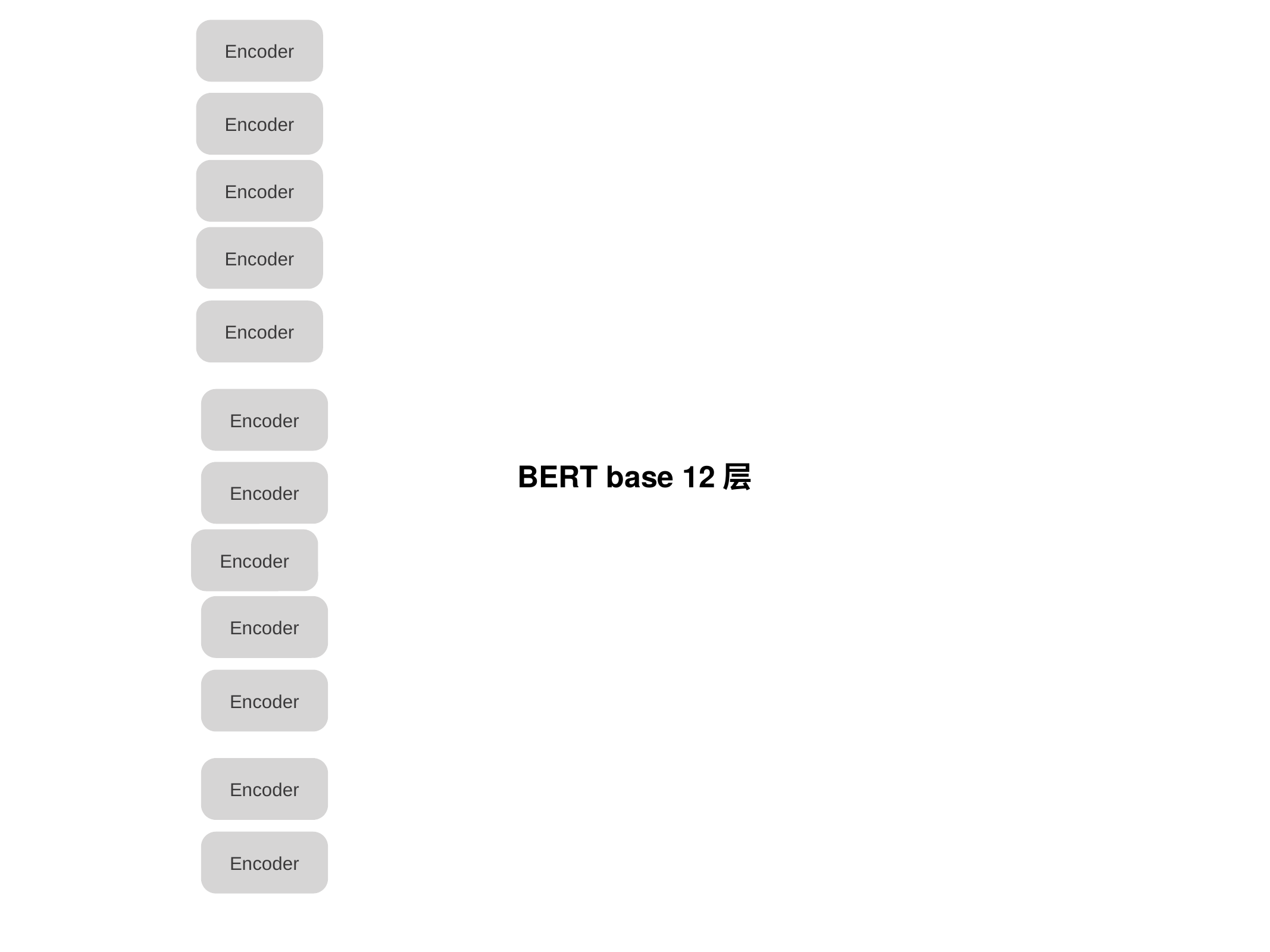

Encoder
Encoder
Encoder
Encoder
Encoder
Encoder
BERT base 12层
Encoder
Encoder
Encoder
Encoder
Encoder
Encoder